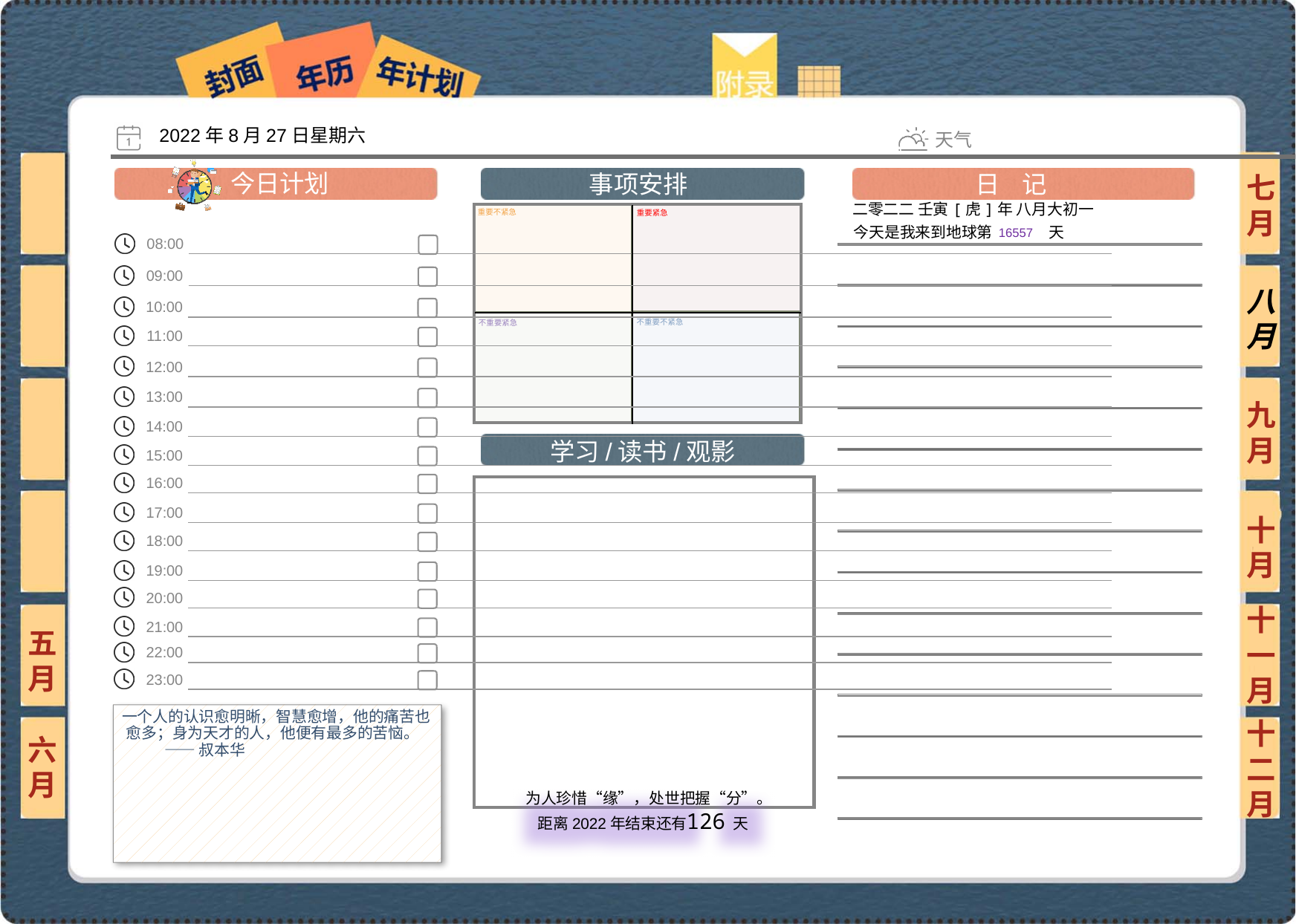

2022年8月27日星期六
七月
二零二二 壬寅[虎]年 八月大初一
16557
八月
九月
十月
十一月
五月
一个人的认识愈明晰，智慧愈增，他的痛苦也愈多；身为天才的人，他便有最多的苦恼。   —— 叔本华

六月
十二月
126
 为人珍惜“缘”，处世把握“分”。